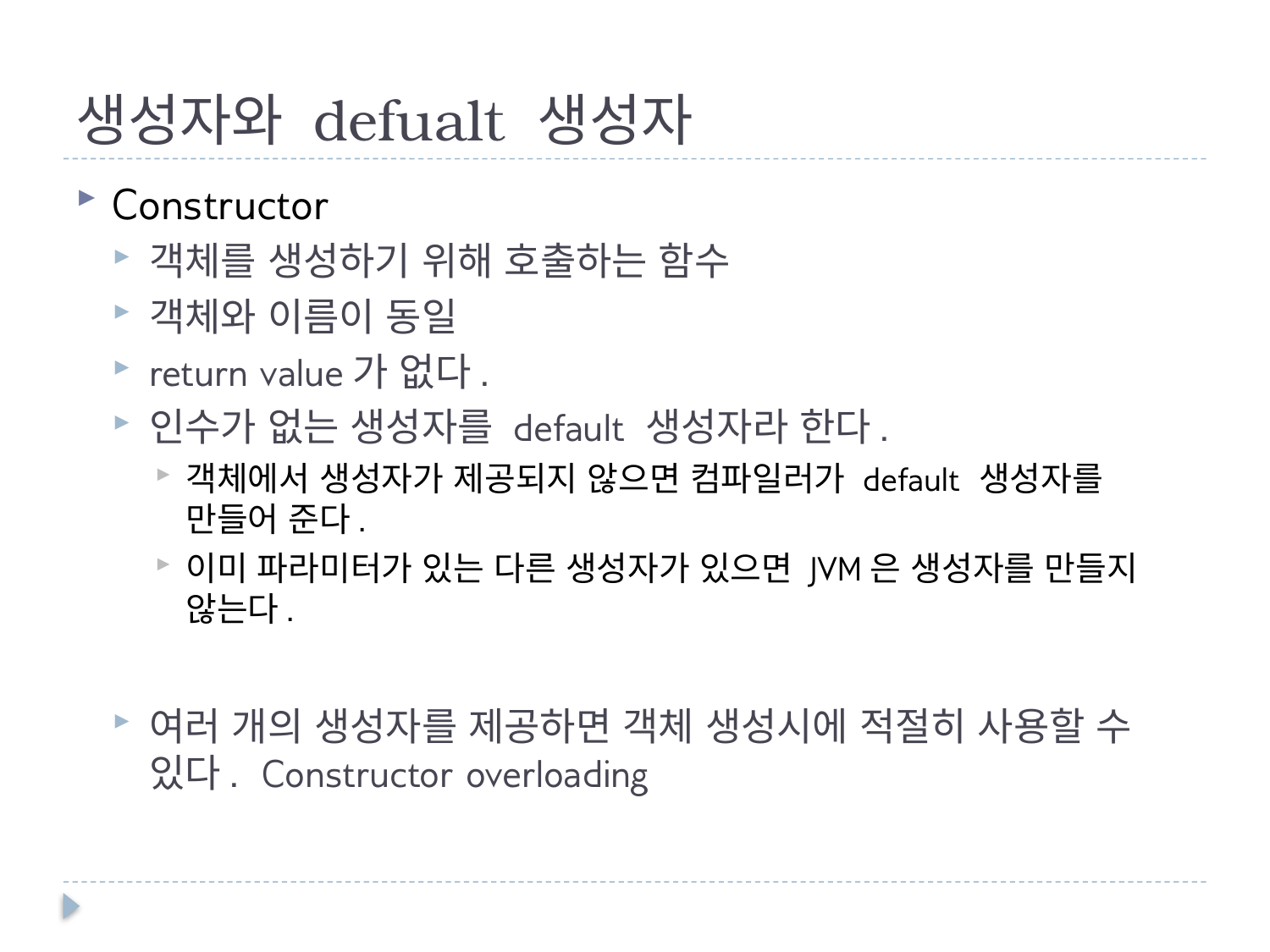

# 생성자와 defualt 생성자
Constructor
객체를 생성하기 위해 호출하는 함수
객체와 이름이 동일
return value가 없다.
인수가 없는 생성자를 default 생성자라 한다.
객체에서 생성자가 제공되지 않으면 컴파일러가 default 생성자를 만들어 준다.
이미 파라미터가 있는 다른 생성자가 있으면 JVM은 생성자를 만들지 않는다.

여러 개의 생성자를 제공하면 객체 생성시에 적절히 사용할 수 있다.  Constructor overloading